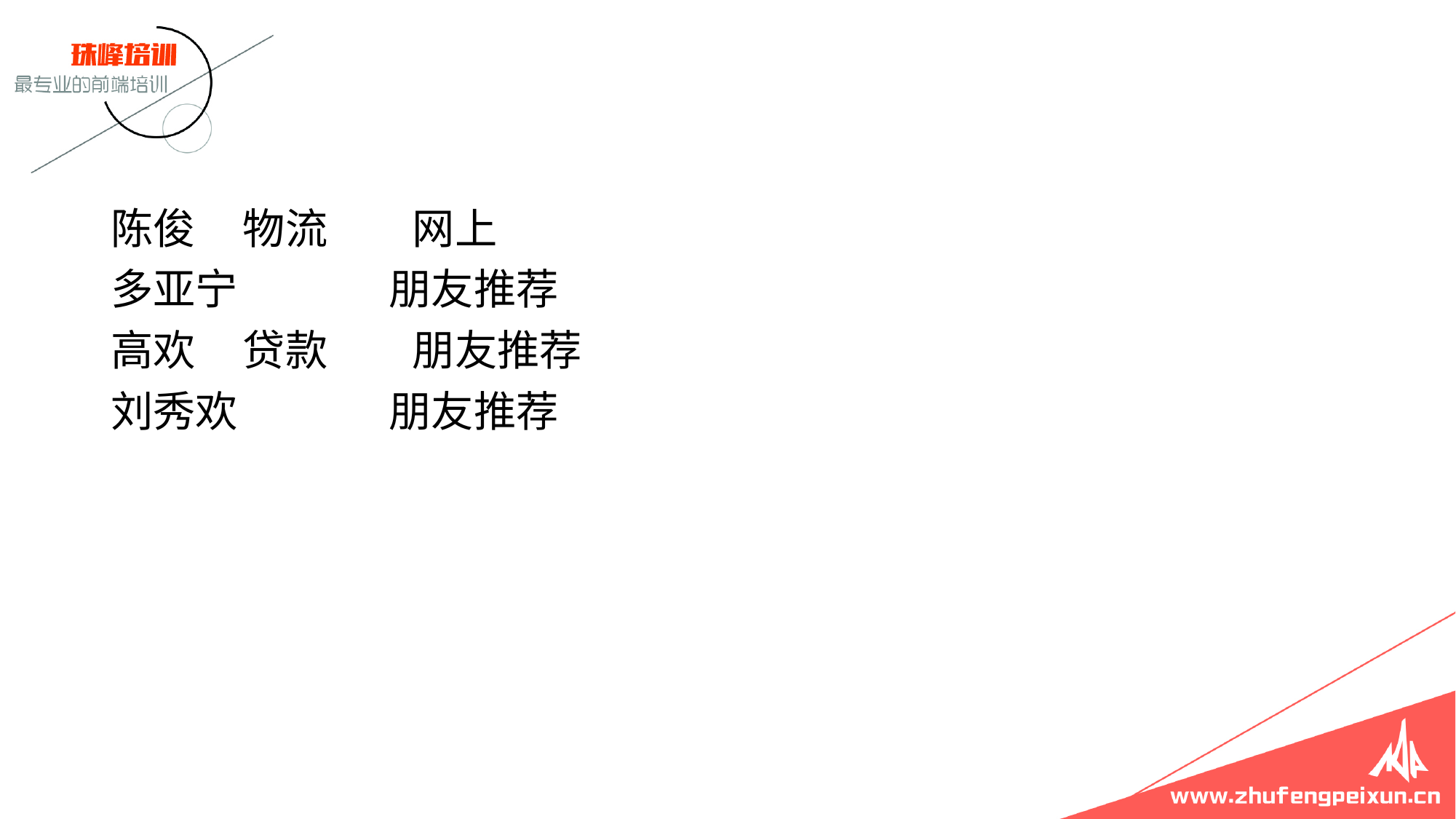

#
陈俊     物流         网上
多亚宁                朋友推荐
高欢     贷款         朋友推荐
刘秀欢                朋友推荐